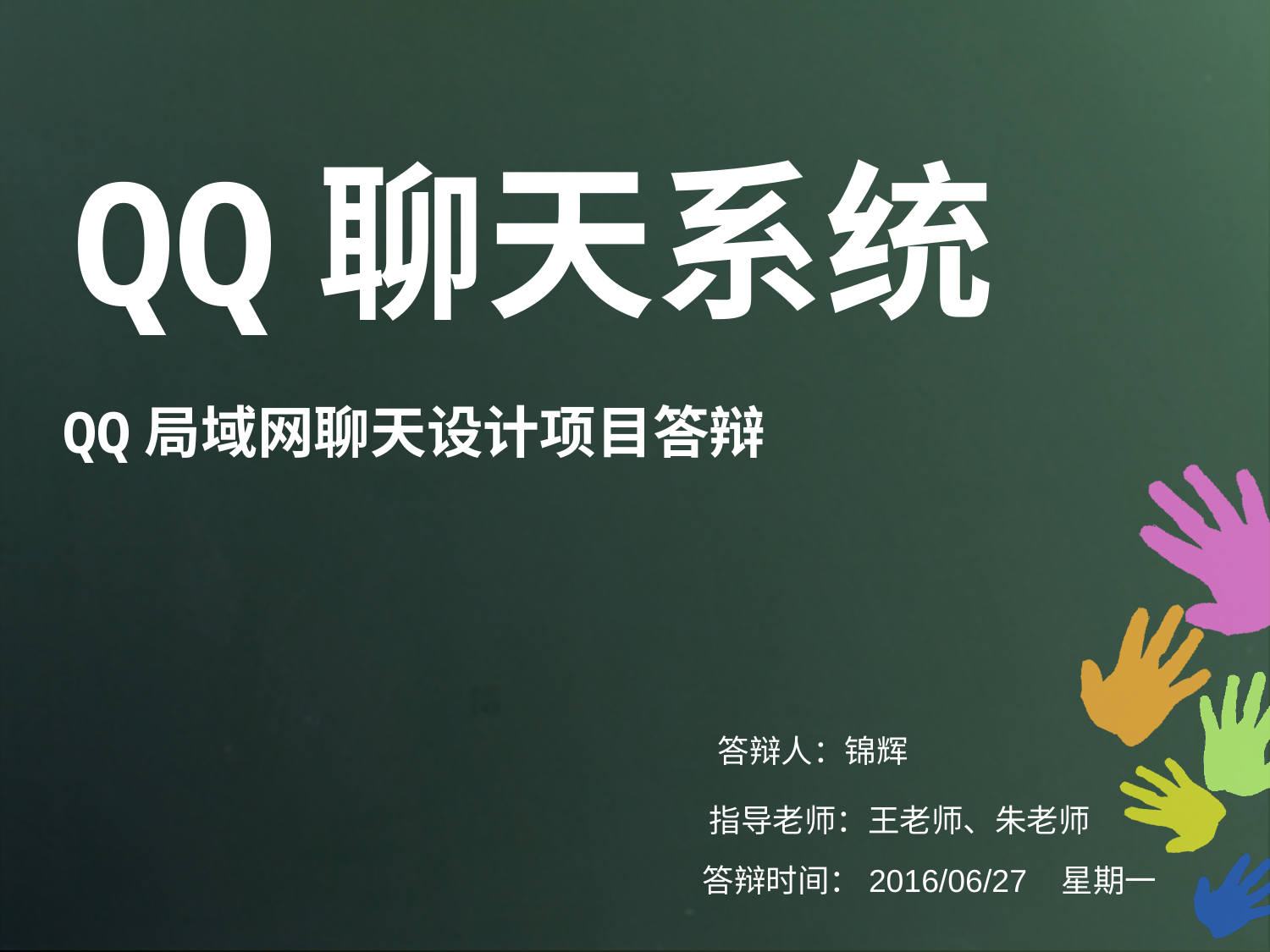

# QQ聊天系统
QQ局域网聊天设计项目答辩
答辩人：锦辉
指导老师：王老师、朱老师
答辩时间：2016/06/27   星期一